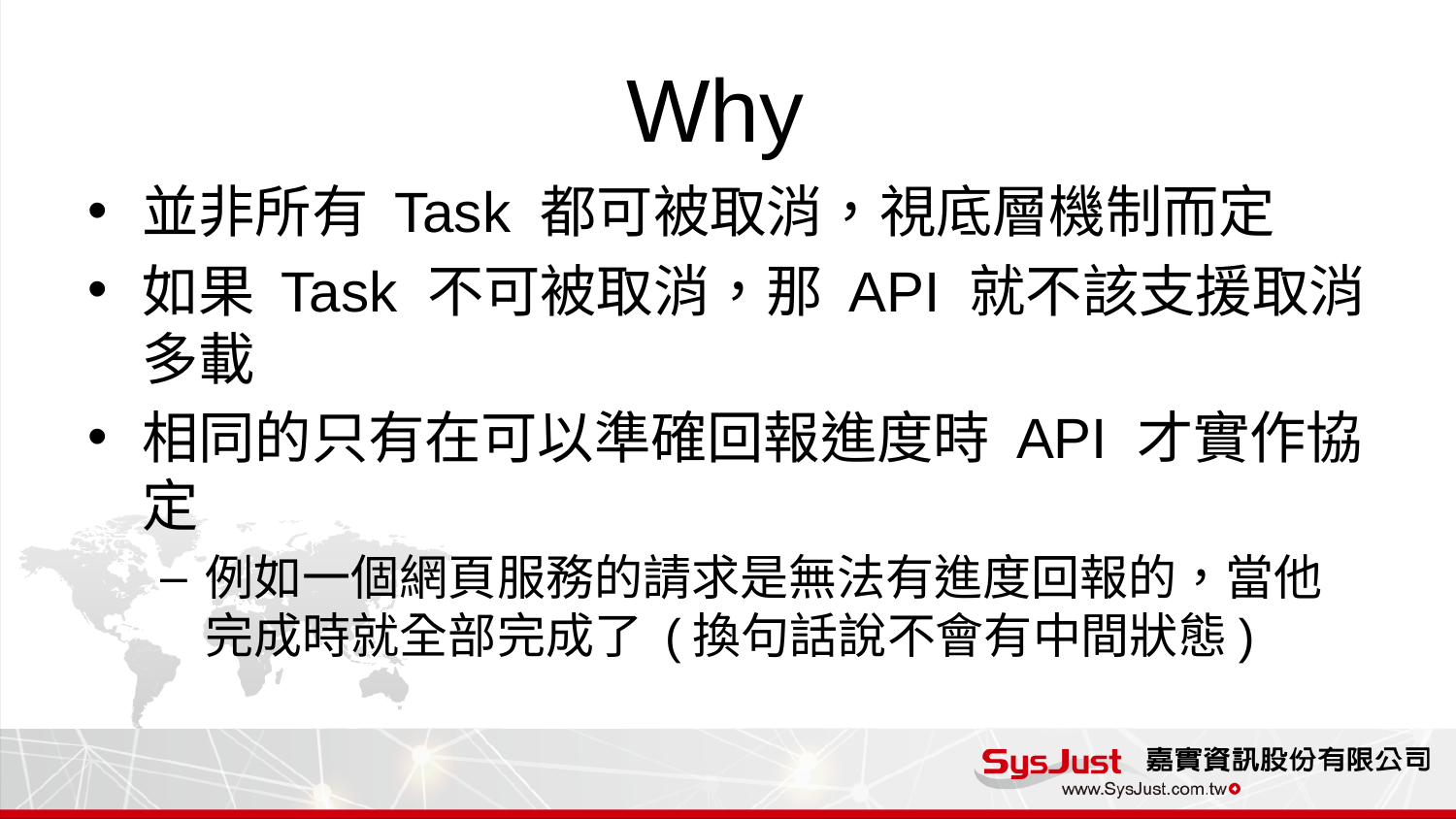

# Why
並非所有 Task 都可被取消，視底層機制而定
如果 Task 不可被取消，那 API 就不該支援取消多載
相同的只有在可以準確回報進度時 API 才實作協定
例如一個網頁服務的請求是無法有進度回報的，當他完成時就全部完成了 (換句話說不會有中間狀態)